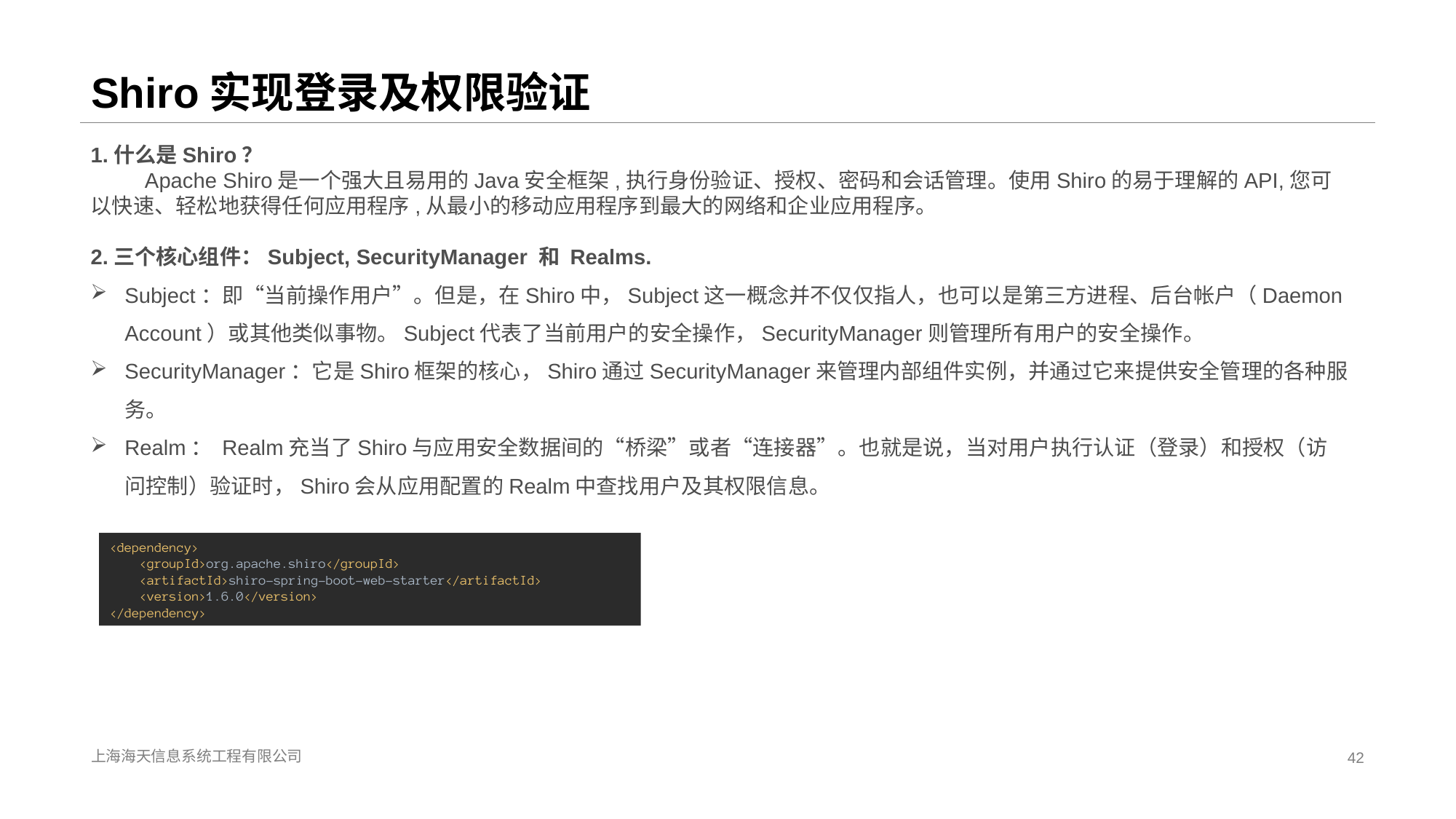

# Shiro实现登录及权限验证
1.什么是Shiro？
         Apache Shiro是一个强大且易用的Java安全框架,执行身份验证、授权、密码和会话管理。使用Shiro的易于理解的API,您可以快速、轻松地获得任何应用程序,从最小的移动应用程序到最大的网络和企业应用程序。

2.三个核心组件：Subject, SecurityManager 和 Realms.
Subject：即“当前操作用户”。但是，在Shiro中，Subject这一概念并不仅仅指人，也可以是第三方进程、后台帐户（Daemon Account）或其他类似事物。Subject代表了当前用户的安全操作，SecurityManager则管理所有用户的安全操作。
SecurityManager：它是Shiro框架的核心，Shiro通过SecurityManager来管理内部组件实例，并通过它来提供安全管理的各种服务。
Realm： Realm充当了Shiro与应用安全数据间的“桥梁”或者“连接器”。也就是说，当对用户执行认证（登录）和授权（访问控制）验证时，Shiro会从应用配置的Realm中查找用户及其权限信息。
<dependency>
    <groupId>org.apache.shiro</groupId>
    <artifactId>shiro-spring-boot-web-starter</artifactId>
    <version>1.6.0</version>
</dependency>
上海海天信息系统工程有限公司
42